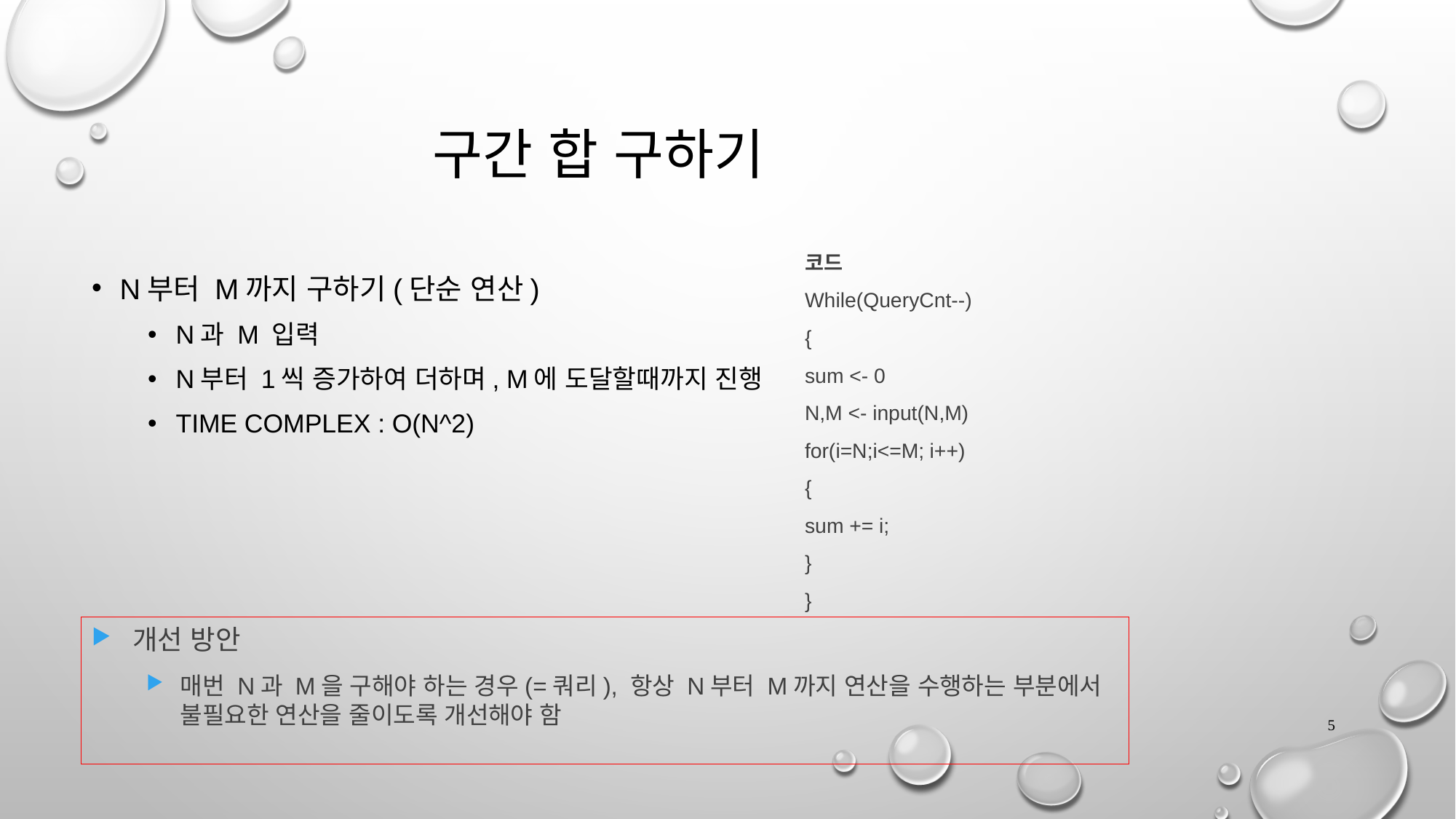

구간 합 구하기
코드
While(QueryCnt--)
{
	sum <- 0
	N,M <- input(N,M)
	for(i=N;i<=M; i++)
	{
		sum += i;
	}
}

N부터 M까지 구하기(단순 연산)
N과 M 입력
N부터 1씩 증가하여 더하며, M에 도달할때까지 진행
Time Complex : O(n^2)

개선 방안
매번 N과 M을 구해야 하는 경우(=쿼리), 항상 N부터 M까지 연산을 수행하는 부분에서 불필요한 연산을 줄이도록 개선해야 함
5